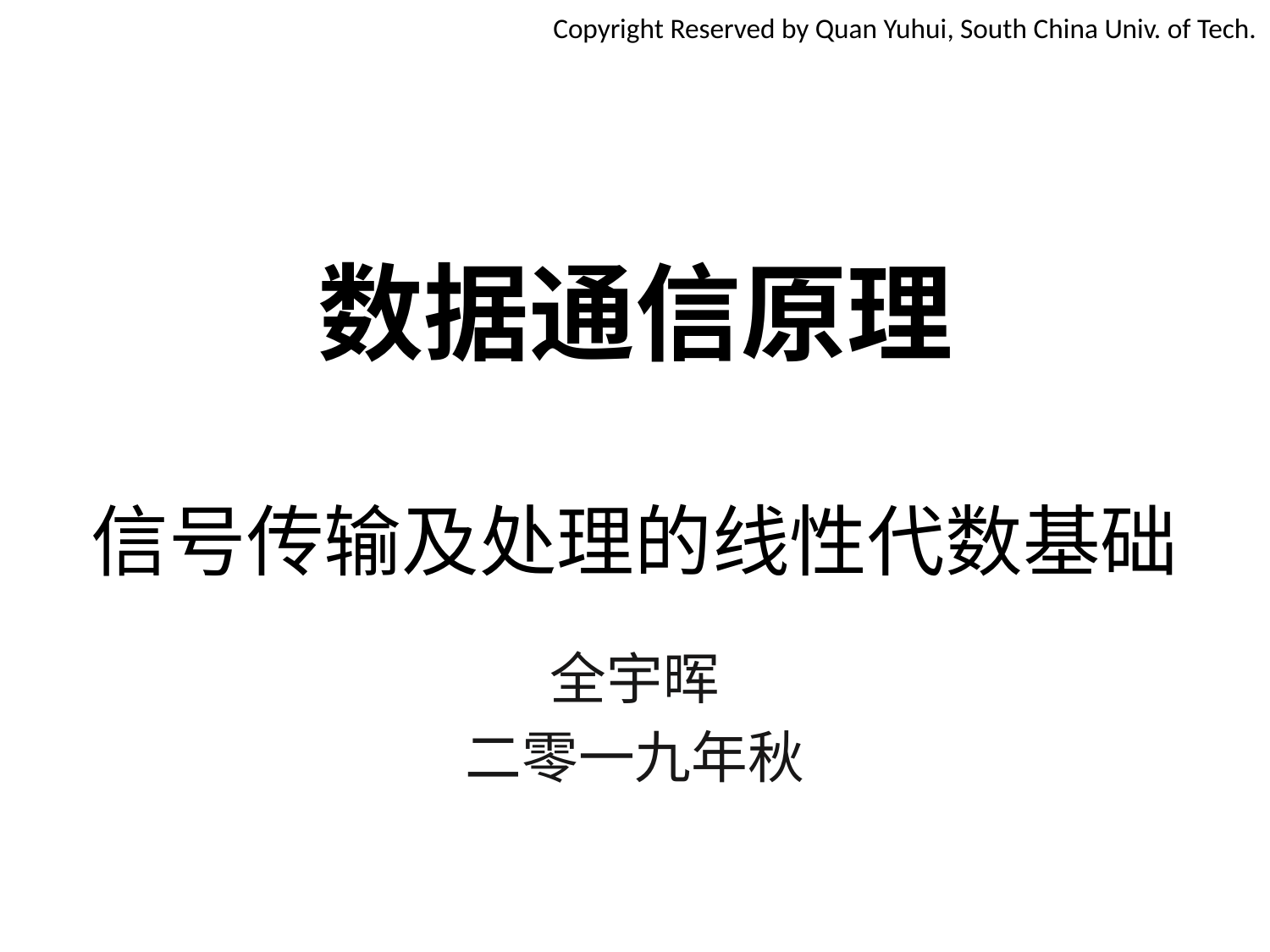

Copyright Reserved by Quan Yuhui, South China Univ. of Tech.
# 数据通信原理
信号传输及处理的线性代数基础
全宇晖
二零一九年秋